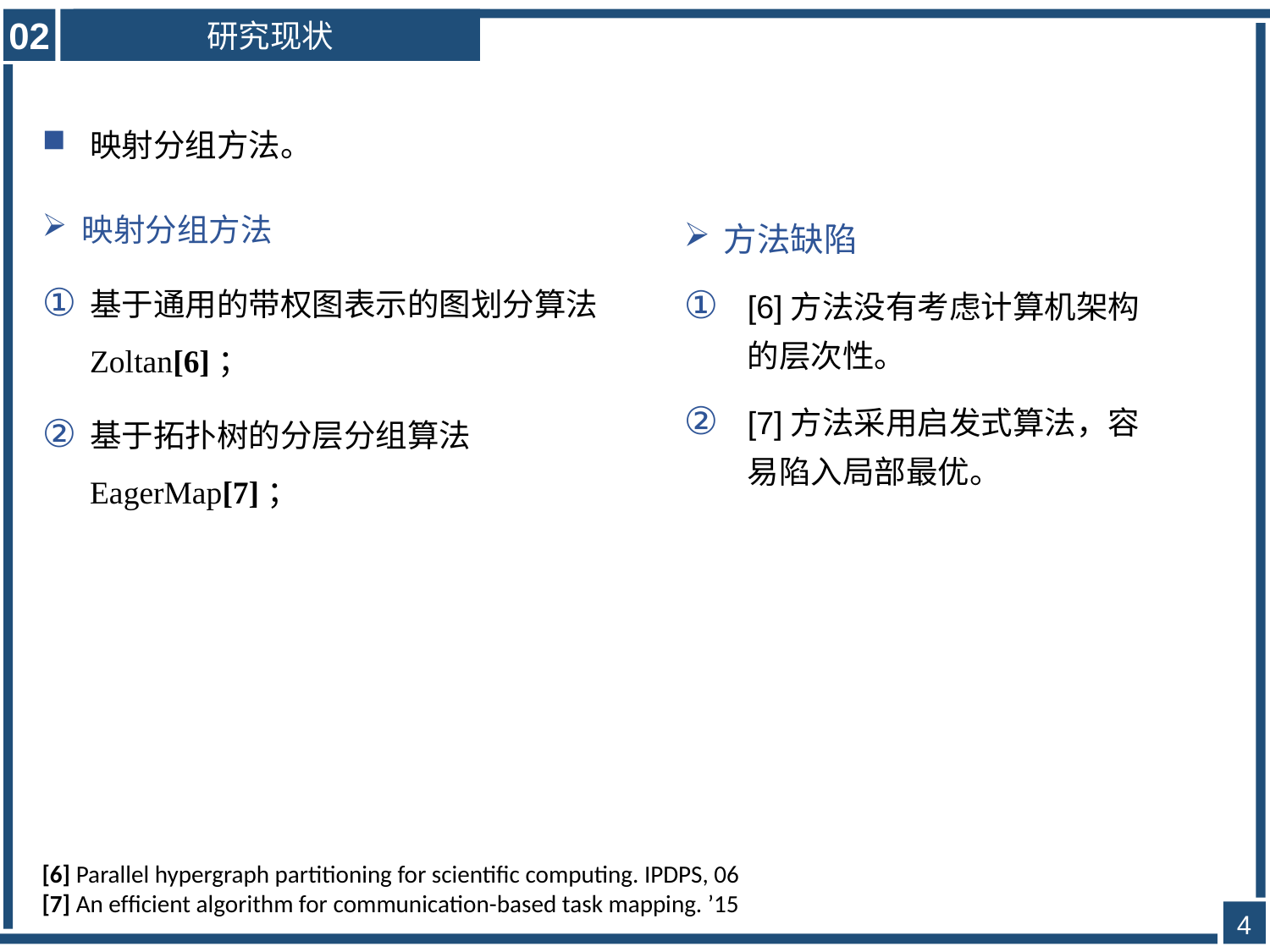

02
研究现状

映射分组方法。

映射分组方法
基于通用的带权图表示的图划分算法Zoltan[6]；
基于拓扑树的分层分组算法EagerMap[7]；

方法缺陷
[6]方法没有考虑计算机架构的层次性。
[7]方法采用启发式算法，容易陷入局部最优。

[6] Parallel hypergraph partitioning for scientiﬁc computing. IPDPS, 06
[7] An efﬁcient algorithm for communication-based task mapping. ’15

4